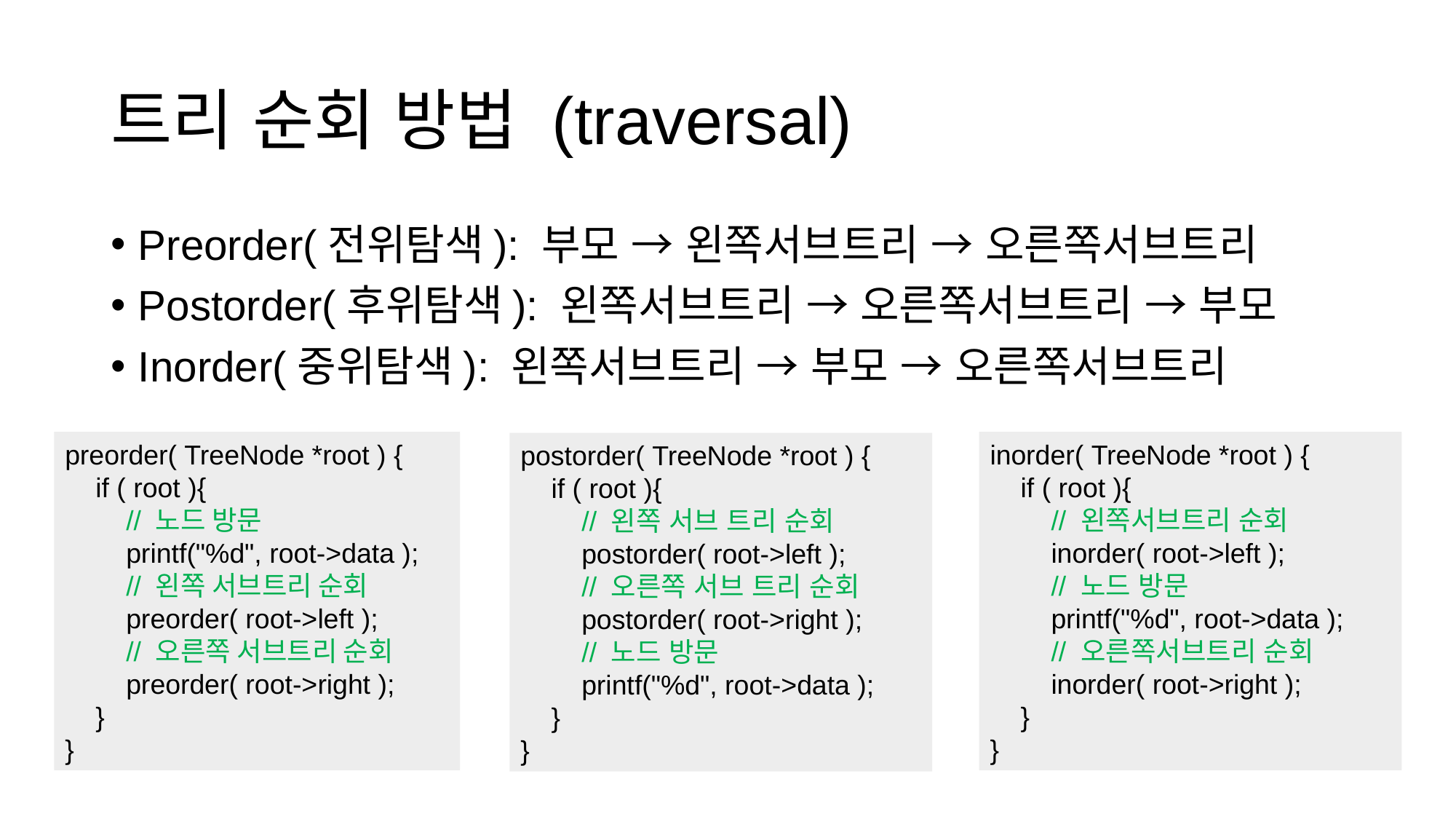

# 트리 순회 방법 (traversal)
Preorder(전위탐색): 부모 → 왼쪽서브트리 → 오른쪽서브트리
Postorder(후위탐색): 왼쪽서브트리 → 오른쪽서브트리 → 부모
Inorder(중위탐색): 왼쪽서브트리 → 부모 → 오른쪽서브트리

inorder( TreeNode *root ) {
    if ( root ){
        // 왼쪽서브트리 순회
        inorder( root->left );
        // 노드 방문
        printf("%d", root->data );
        // 오른쪽서브트리 순회
        inorder( root->right );
    }
}
preorder( TreeNode *root ) {
    if ( root ){
        // 노드 방문
        printf("%d", root->data );
        // 왼쪽 서브트리 순회
        preorder( root->left );
        // 오른쪽 서브트리 순회
        preorder( root->right );
    }
}
postorder( TreeNode *root ) {
    if ( root ){
        // 왼쪽 서브 트리 순회
        postorder( root->left );
        // 오른쪽 서브 트리 순회
        postorder( root->right );
        // 노드 방문
        printf("%d", root->data );
    }
}